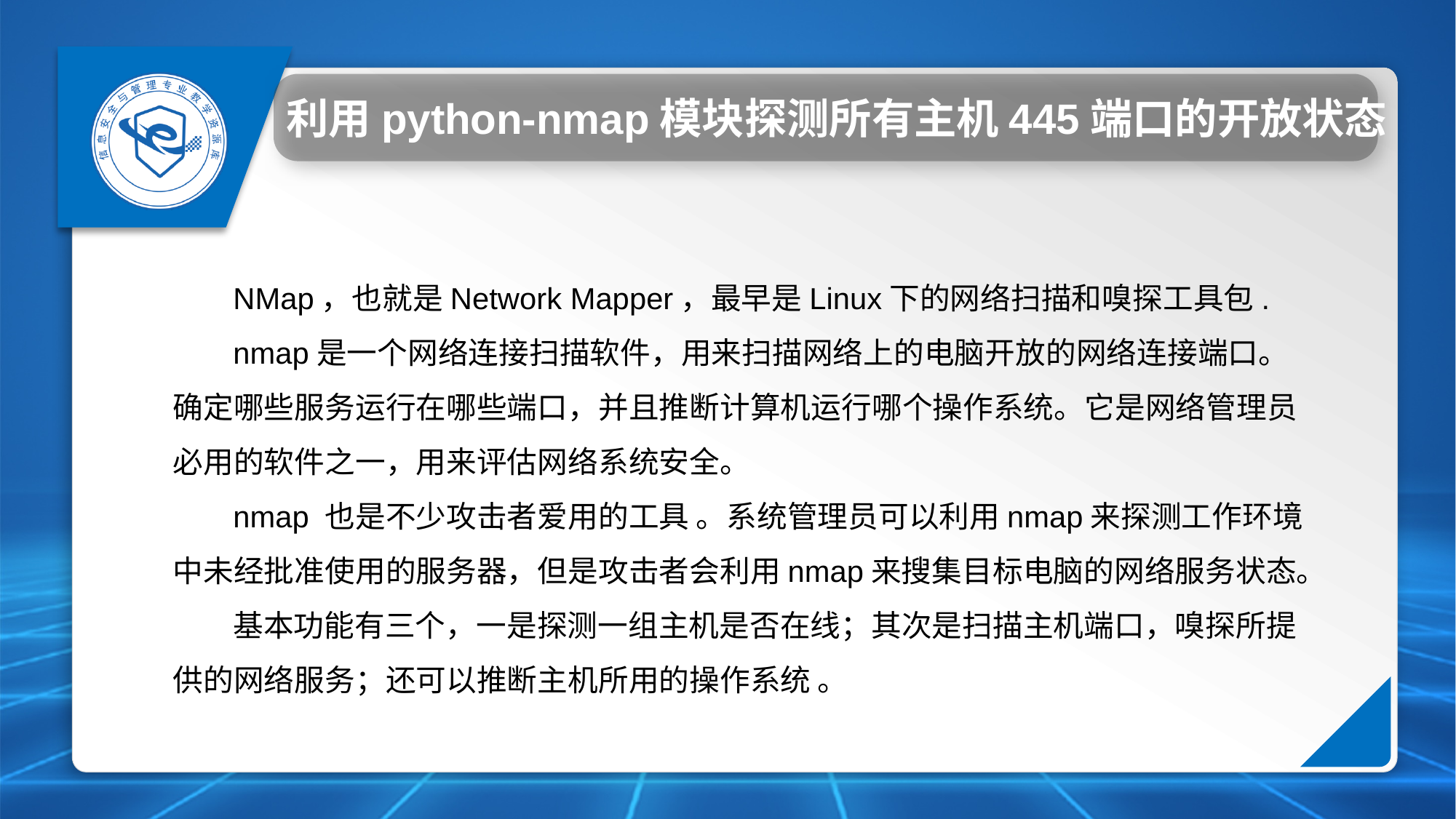

利用python-nmap模块探测所有主机445端口的开放状态
NMap，也就是Network Mapper，最早是Linux下的网络扫描和嗅探工具包.
nmap是一个网络连接扫描软件，用来扫描网络上的电脑开放的网络连接端口。确定哪些服务运行在哪些端口，并且推断计算机运行哪个操作系统。它是网络管理员必用的软件之一，用来评估网络系统安全。
nmap 也是不少攻击者爱用的工具 。系统管理员可以利用nmap来探测工作环境中未经批准使用的服务器，但是攻击者会利用nmap来搜集目标电脑的网络服务状态。
基本功能有三个，一是探测一组主机是否在线；其次是扫描主机端口，嗅探所提供的网络服务；还可以推断主机所用的操作系统 。